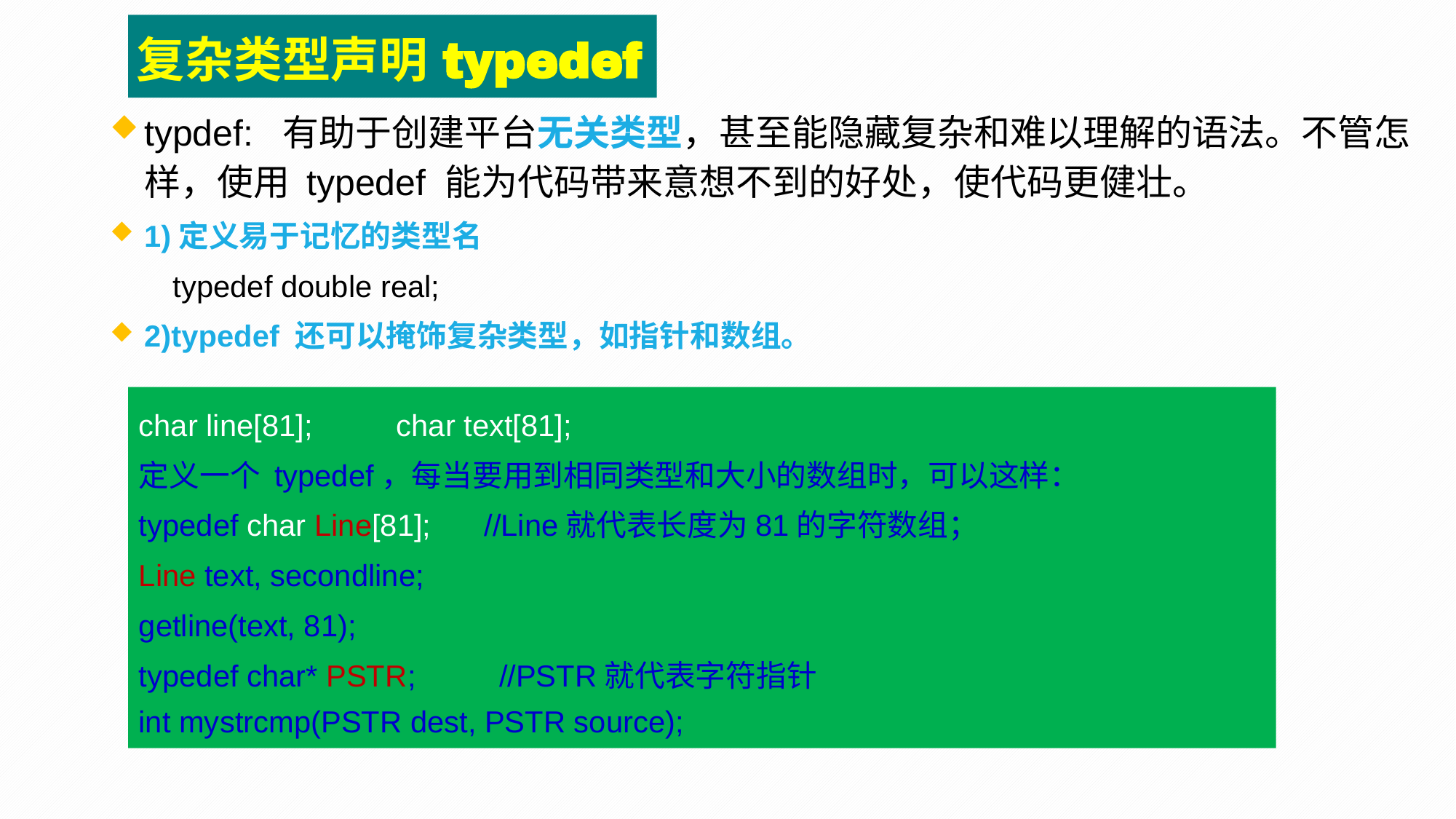

复杂类型声明typedef
typdef:  有助于创建平台无关类型，甚至能隐藏复杂和难以理解的语法。不管怎样，使用 typedef 能为代码带来意想不到的好处，使代码更健壮。
1)定义易于记忆的类型名
 typedef double real;
2)typedef 还可以掩饰复杂类型，如指针和数组。
char line[81]; 　　char text[81];
定义一个 typedef，每当要用到相同类型和大小的数组时，可以这样：
typedef char Line[81]; 　//Line就代表长度为81的字符数组；
Line text, secondline;
getline(text, 81);
typedef char* PSTR; 　　//PSTR就代表字符指针
int mystrcmp(PSTR dest, PSTR source);